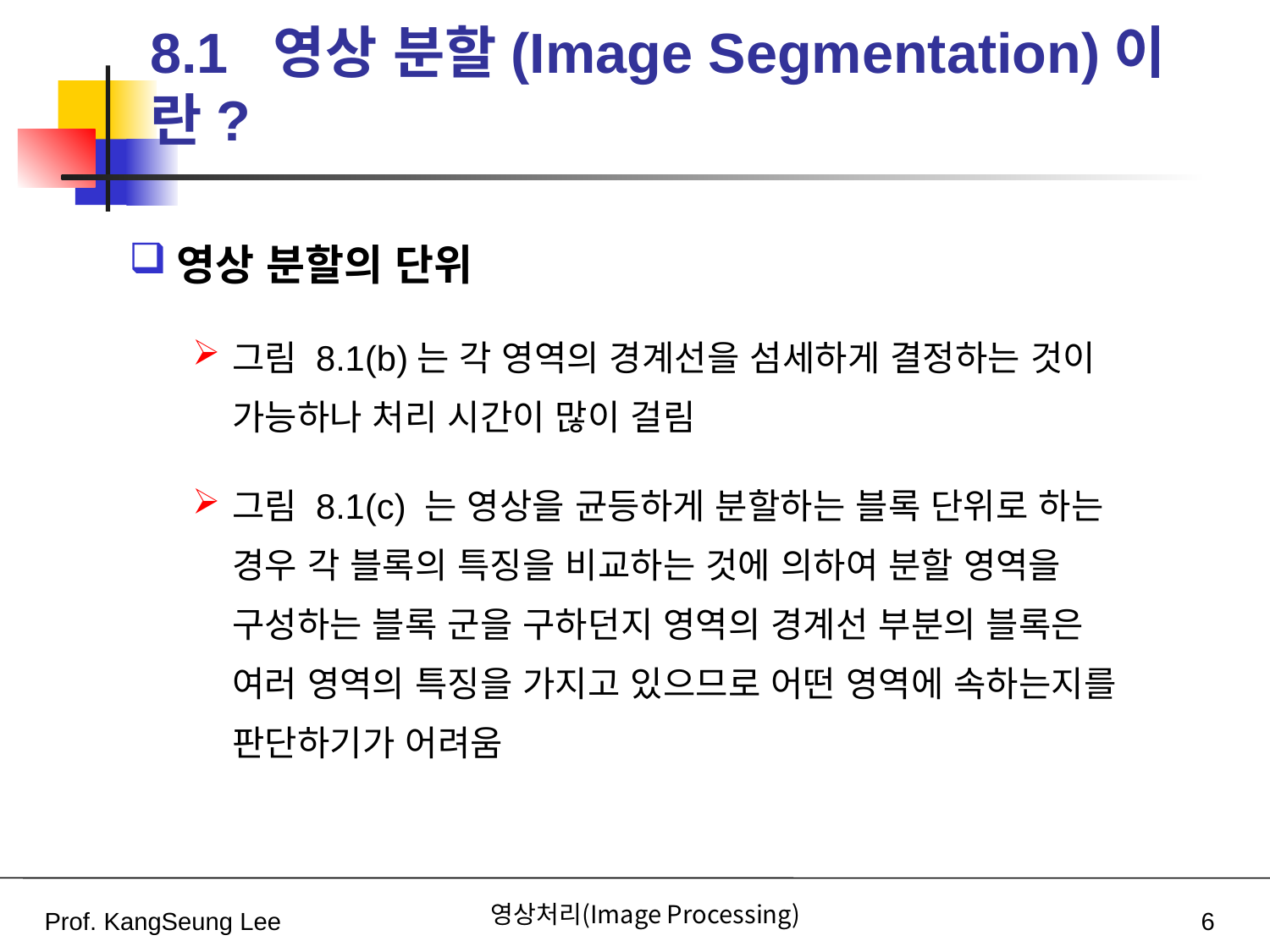

# 8.1  영상 분할(Image Segmentation)이란?
영상 분할의 단위
그림 8.1(b)는 각 영역의 경계선을 섬세하게 결정하는 것이 가능하나 처리 시간이 많이 걸림
그림 8.1(c) 는 영상을 균등하게 분할하는 블록 단위로 하는 경우 각 블록의 특징을 비교하는 것에 의하여 분할 영역을 구성하는 블록 군을 구하던지 영역의 경계선 부분의 블록은 여러 영역의 특징을 가지고 있으므로 어떤 영역에 속하는지를 판단하기가 어려움
Prof. KangSeung Lee
영상처리(Image Processing)
6